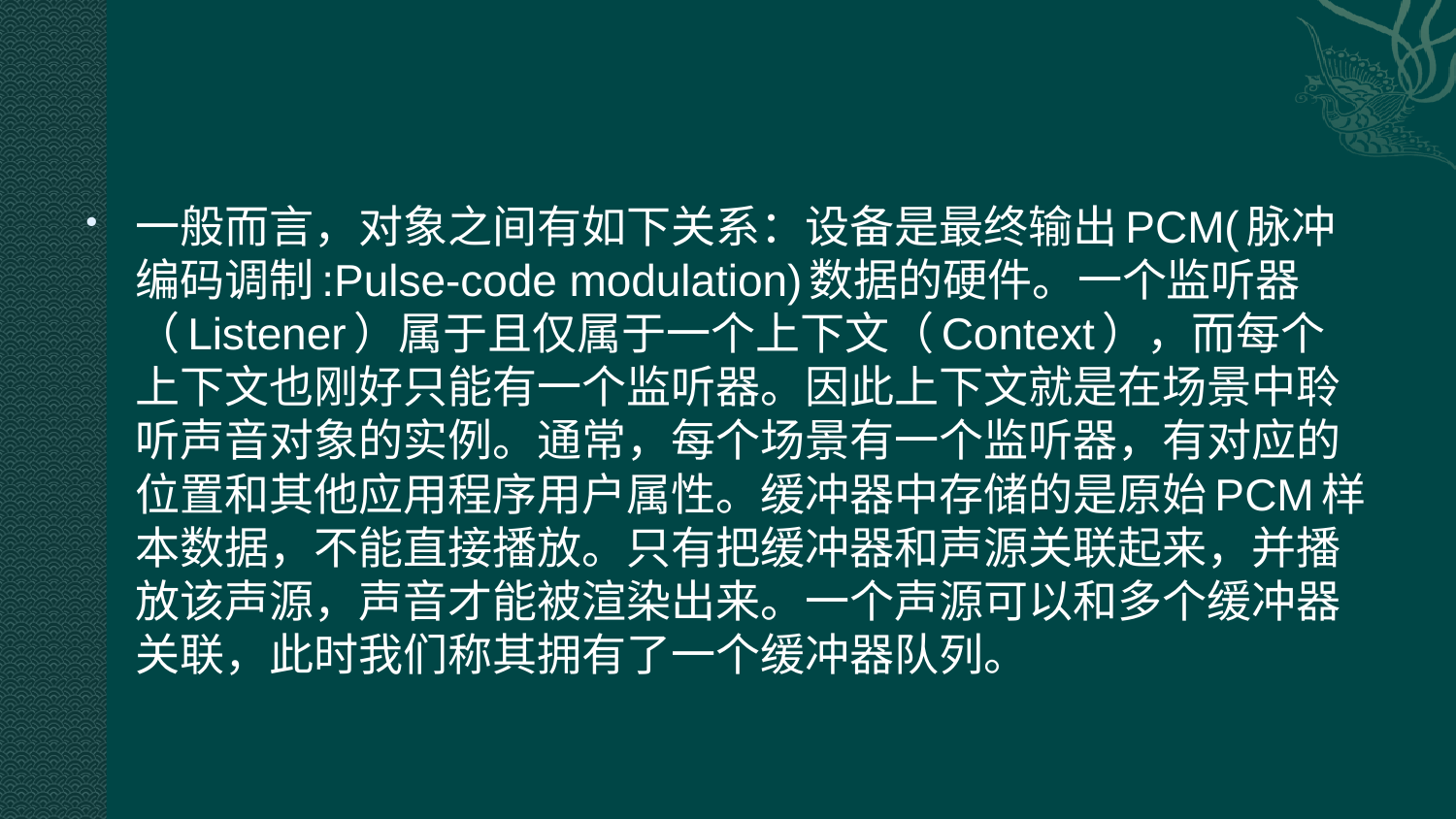

#
一般而言，对象之间有如下关系：设备是最终输出PCM(脉冲编码调制:Pulse-code modulation)数据的硬件。一个监听器（Listener）属于且仅属于一个上下文（Context），而每个上下文也刚好只能有一个监听器。因此上下文就是在场景中聆听声音对象的实例。通常，每个场景有一个监听器，有对应的位置和其他应用程序用户属性。缓冲器中存储的是原始PCM样本数据，不能直接播放。只有把缓冲器和声源关联起来，并播放该声源，声音才能被渲染出来。一个声源可以和多个缓冲器关联，此时我们称其拥有了一个缓冲器队列。